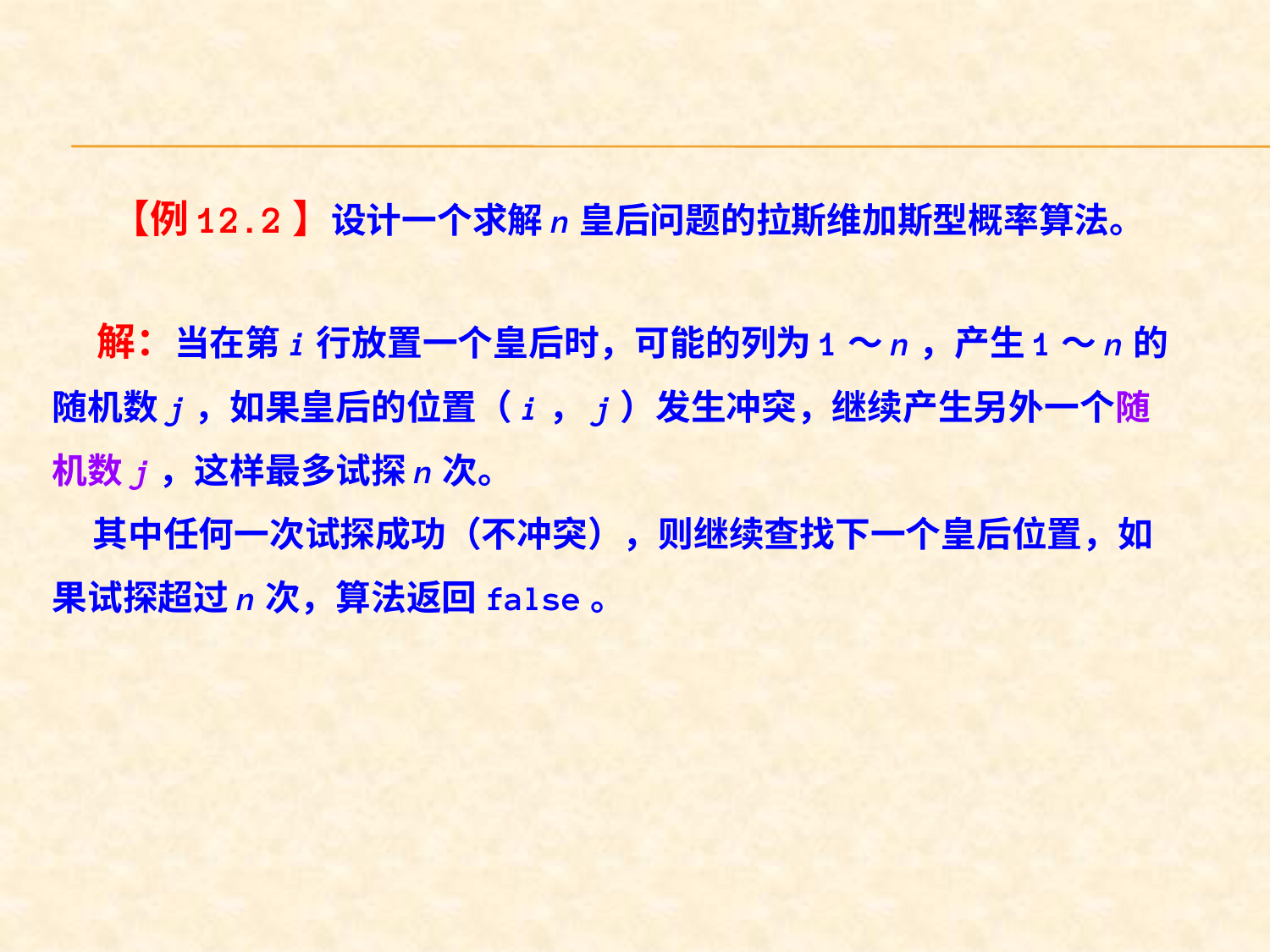

【例12.2】设计一个求解n皇后问题的拉斯维加斯型概率算法。
    解：当在第i行放置一个皇后时，可能的列为1～n，产生1～n的随机数j，如果皇后的位置（i，j）发生冲突，继续产生另外一个随机数j，这样最多试探n次。
    其中任何一次试探成功（不冲突），则继续查找下一个皇后位置，如果试探超过n次，算法返回false。